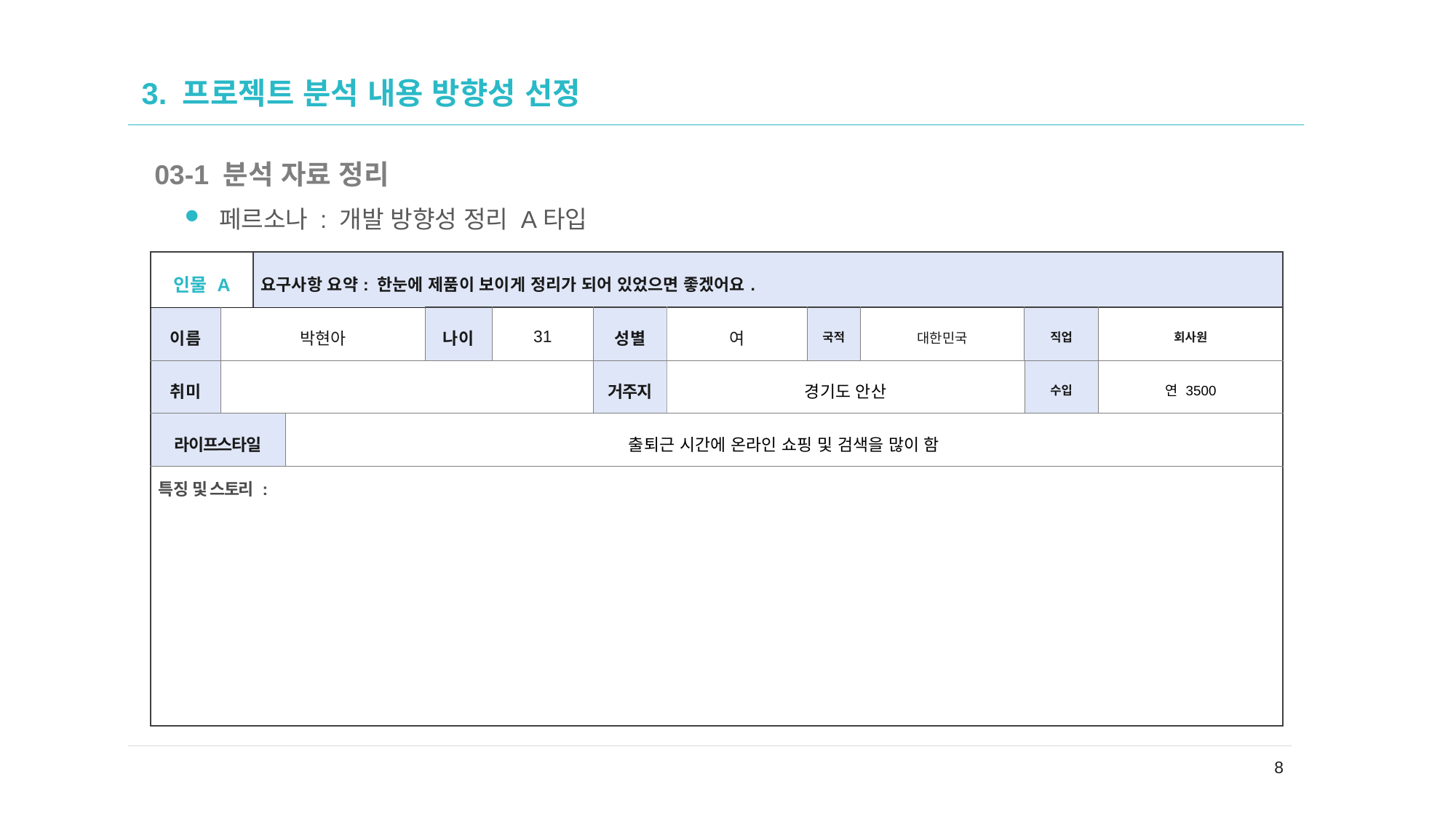

02
# 3. 프로젝트 분석 내용 방향성 선정
03-1 분석 자료 정리
페르소나 : 개발 방향성 정리 A타입
| 인물 A |  | 요구사항 요약: 한눈에 제품이 보이게 정리가 되어 있었으면 좋겠어요. |  |  |  |  |  |  |  |  |  |
| --- | --- | --- | --- | --- | --- | --- | --- | --- | --- | --- | --- |
| 이름 | 박현아 |  |  | 나이 | 31 | 성별 | 여 | 국적 | 대한민국 | 직업 | 회사원 |
| 취미 |  |  |  |  |  | 거주지 | 경기도 안산 |  |  | 수입 | 연 3500 |
| 라이프스타일 |  |  | 출퇴근 시간에 온라인 쇼핑 및 검색을 많이 함 |  |  |  |  |  |  |  |  |
| 특징 및 스토리 : |  |  |  |  |  |  |  |  |  |  |  |
8